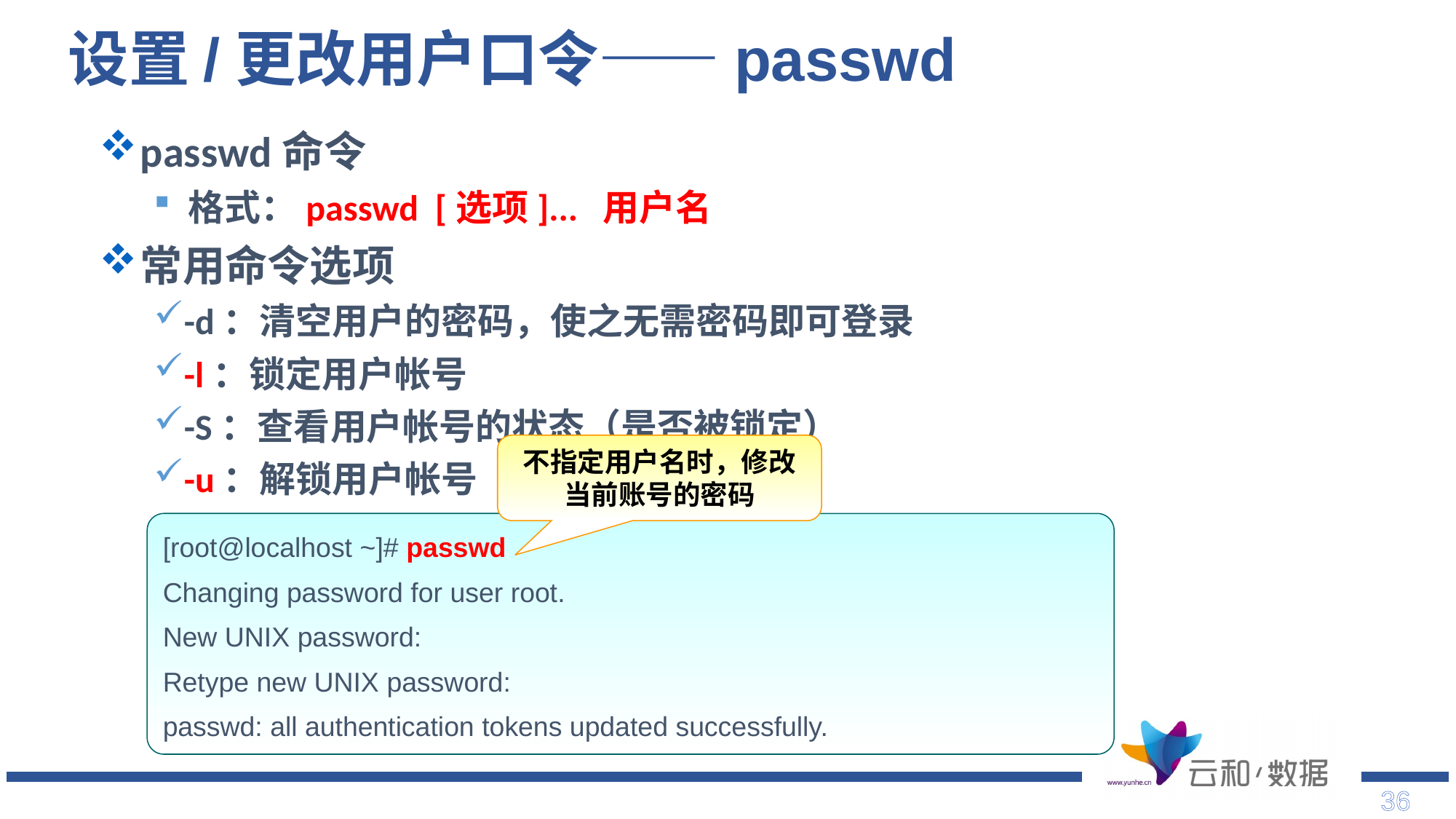

# 设置/更改用户口令——passwd
passwd命令
格式：passwd  [选项]...  用户名
常用命令选项
-d：清空用户的密码，使之无需密码即可登录
-l：锁定用户帐号
-S：查看用户帐号的状态（是否被锁定）
-u：解锁用户帐号

不指定用户名时，修改当前账号的密码
[root@localhost ~]# passwd
Changing password for user root.
New UNIX password:
Retype new UNIX password:
passwd: all authentication tokens updated successfully.